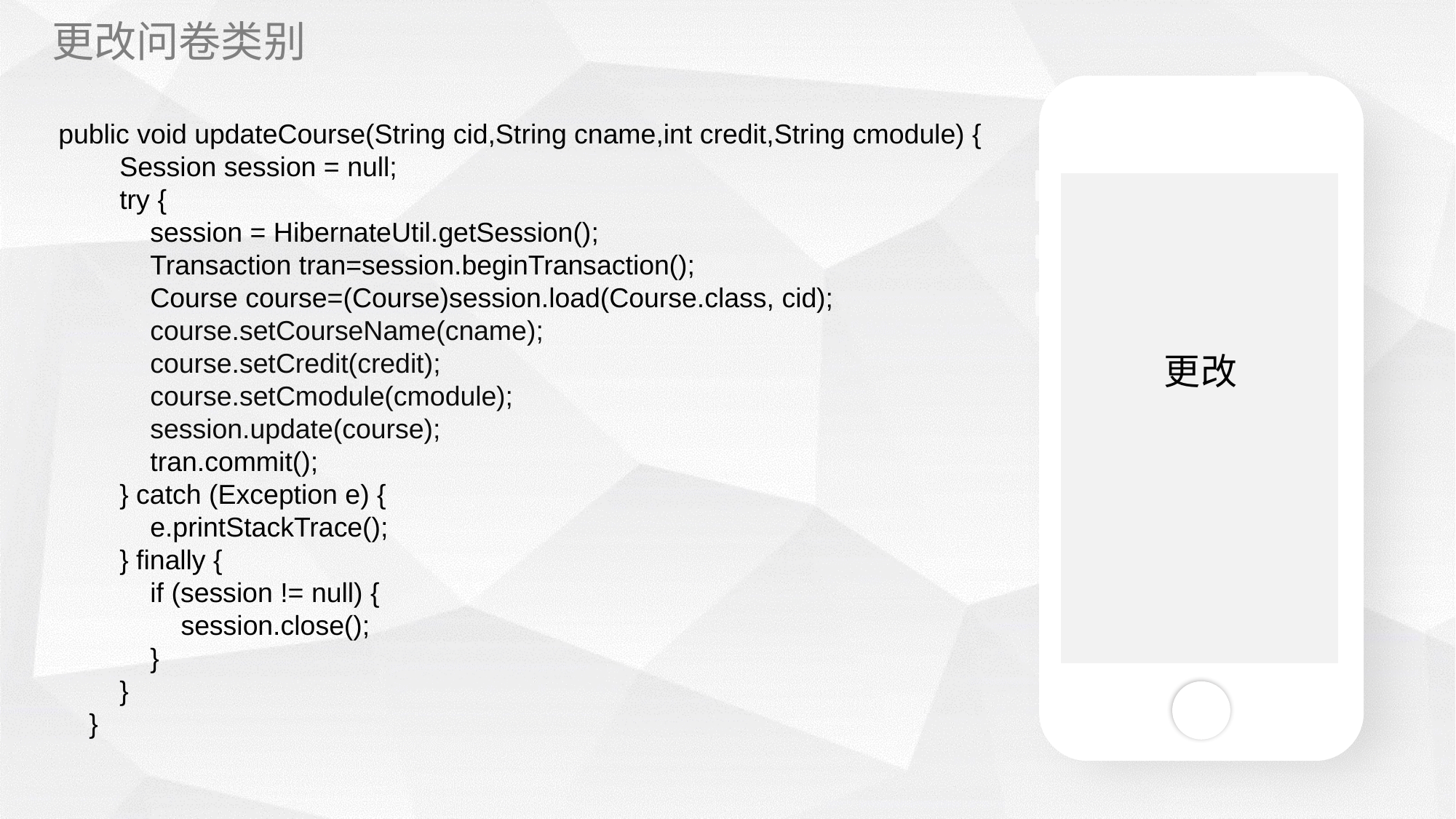

更改问卷类别

public void updateCourse(String cid,String cname,int credit,String cmodule) {
        Session session = null;
        try {
            session = HibernateUtil.getSession();
            Transaction tran=session.beginTransaction();
            Course course=(Course)session.load(Course.class, cid);
            course.setCourseName(cname);
            course.setCredit(credit);
            course.setCmodule(cmodule);
            session.update(course);
            tran.commit();
        } catch (Exception e) {
            e.printStackTrace();
        } finally {
            if (session != null) {
                session.close();
            }
        }
    }
更改